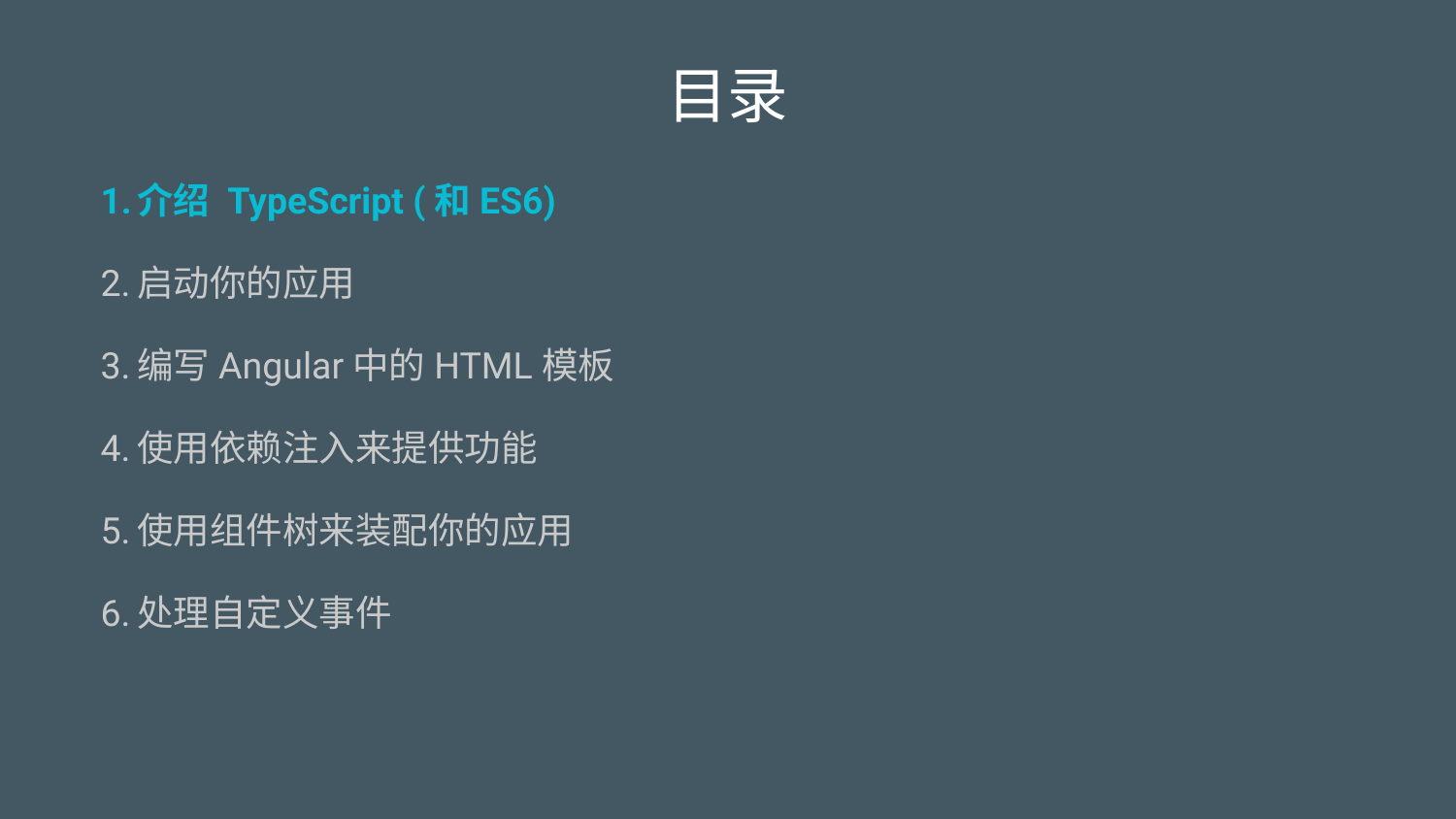

# 目录
介绍 TypeScript (和ES6)
启动你的应用
编写Angular中的HTML模板
使用依赖注入来提供功能
使用组件树来装配你的应用
处理自定义事件